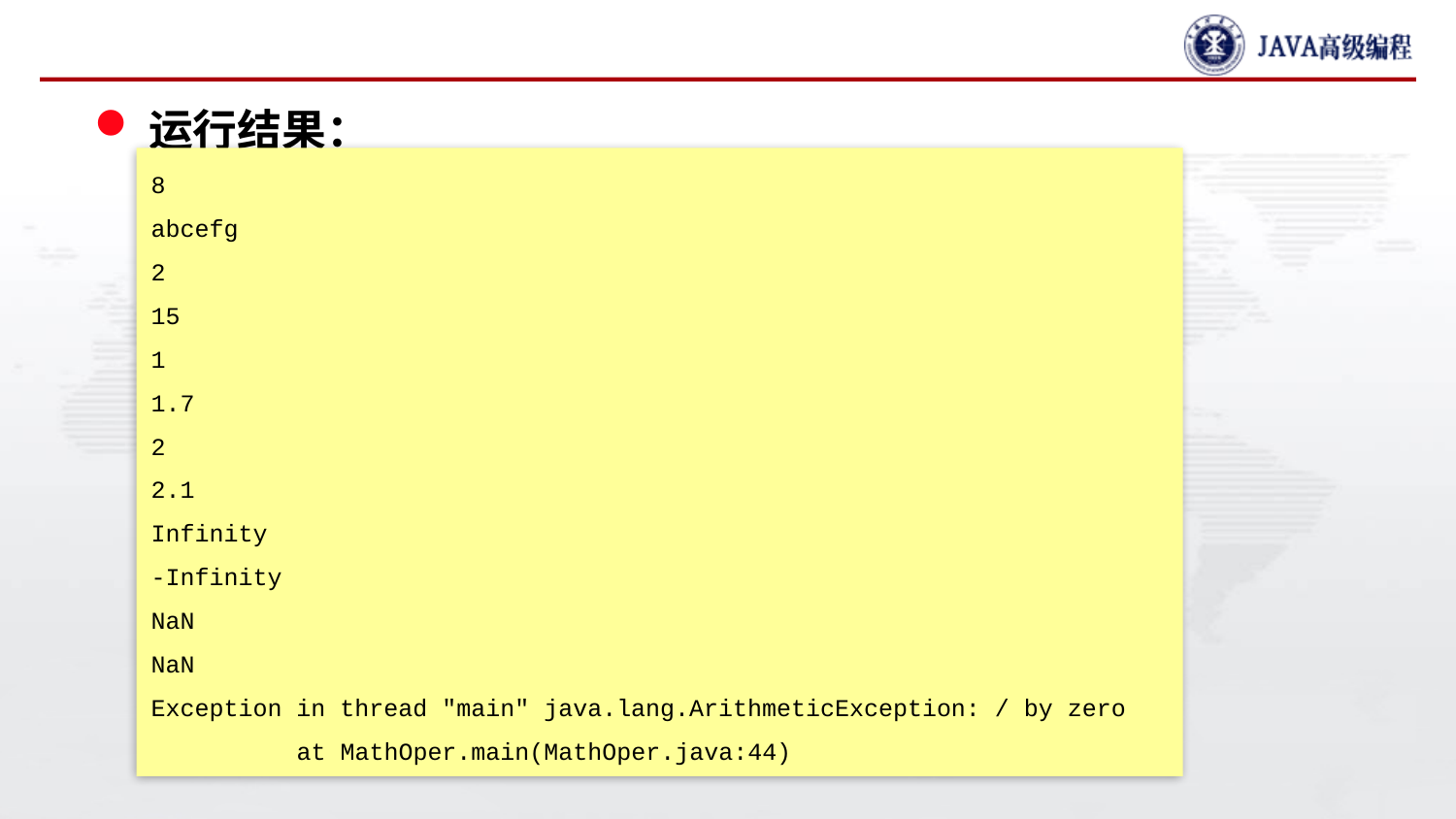

#
运行结果：

8
abcefg
2
15
1
1.7
2
2.1
Infinity
-Infinity
NaN
NaN
Exception in thread "main" java.lang.ArithmeticException: / by zero
	at MathOper.main(MathOper.java:44)